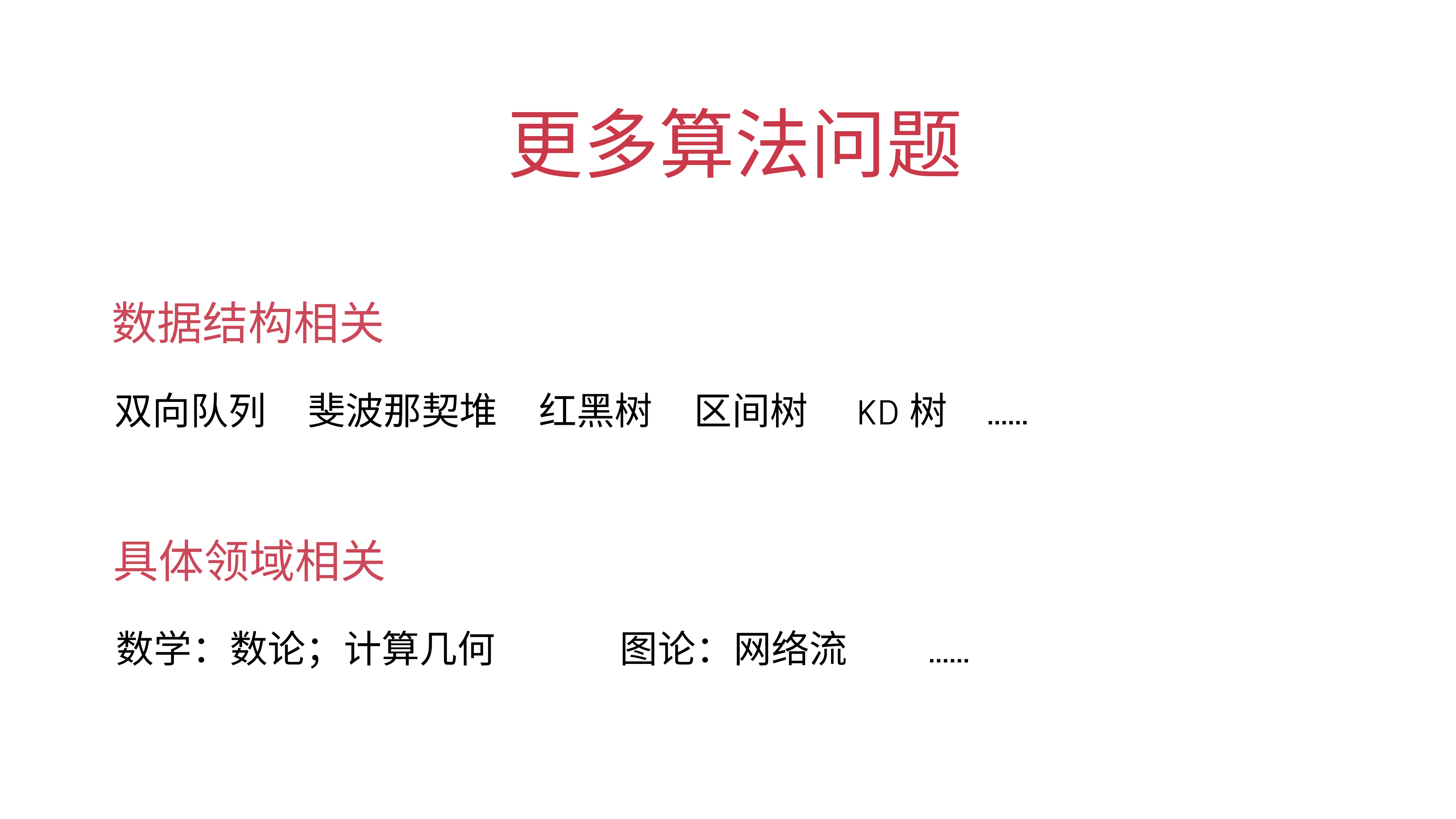

# 更多算法问题
数据结构相关
双向队列  斐波那契堆  红黑树  区间树  KD树  ……
具体领域相关
数学：数论；计算几何      图论：网络流    ……